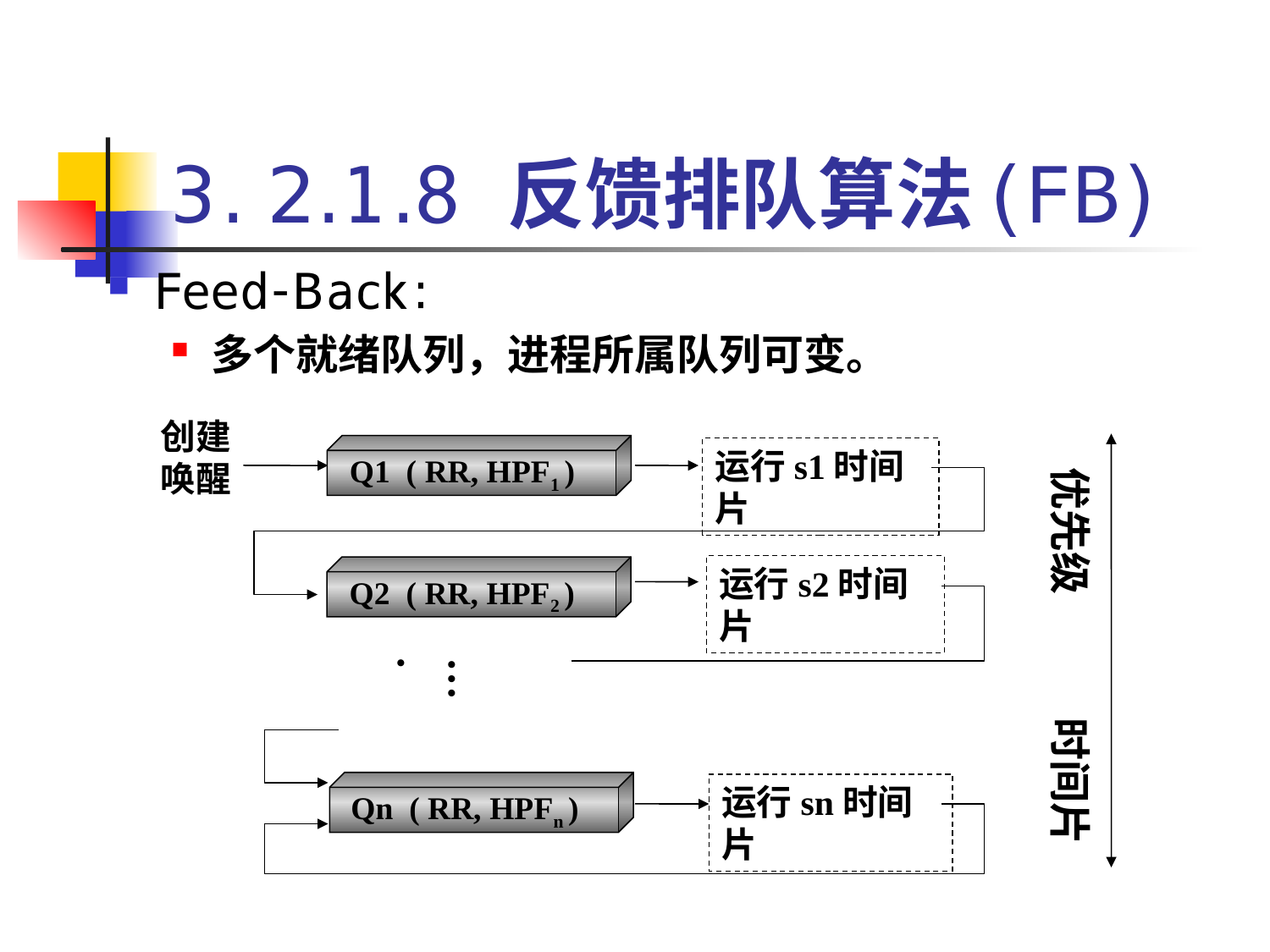

# 3. 2.1.8 反馈排队算法(FB)
Feed-Back:
多个就绪队列，进程所属队列可变。
创建唤醒

Q1  ( RR, HPF1 )
运行s1时间片
优先级             时间片

运行s2时间片
Q2  ( RR, HPF2 )

….

Qn  ( RR, HPFn )
运行sn时间片